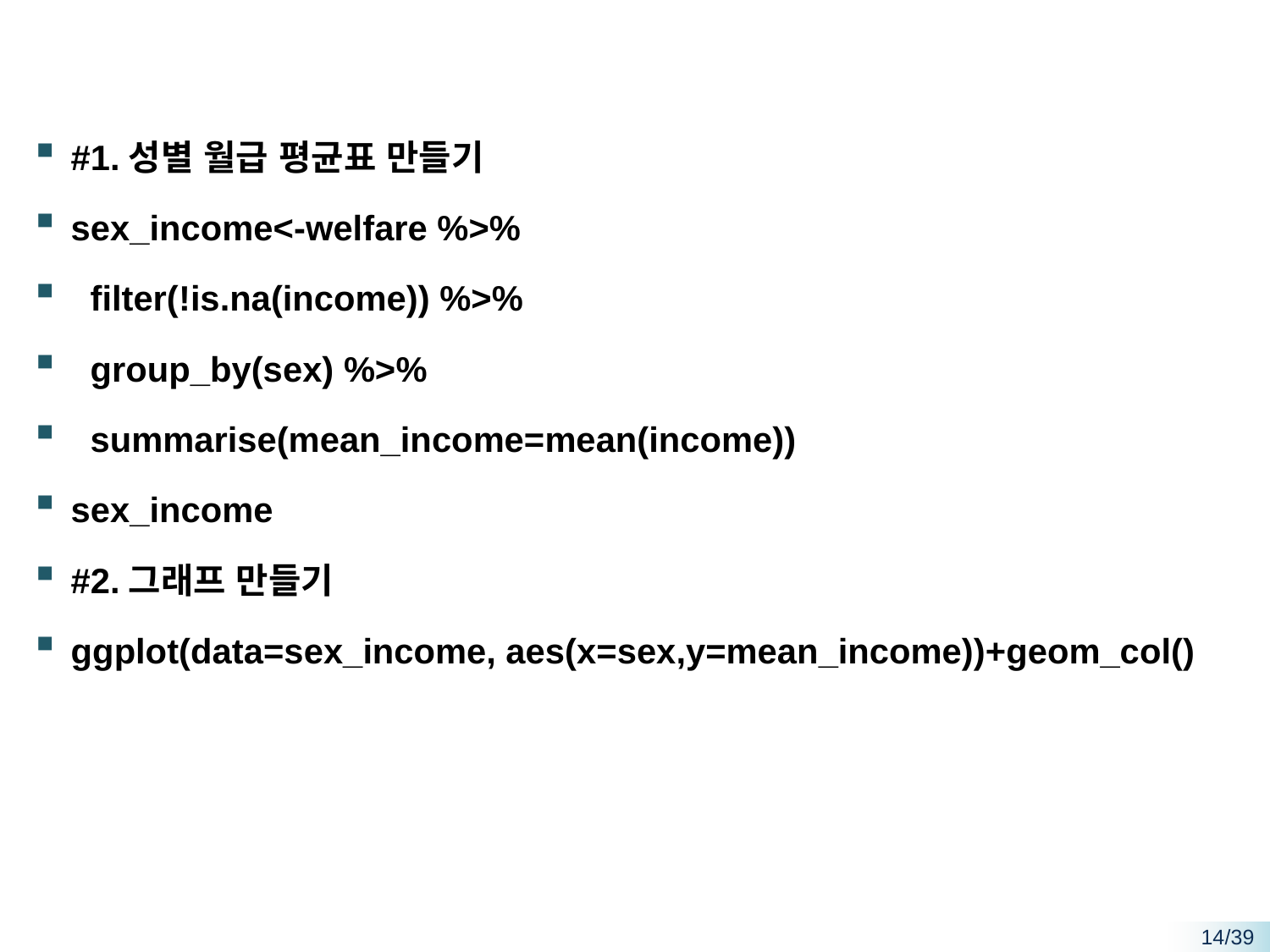

#1.성별 월급 평균표 만들기
sex_income<-welfare %>%
  filter(!is.na(income)) %>%
  group_by(sex) %>%
  summarise(mean_income=mean(income))
sex_income
#2.그래프 만들기
ggplot(data=sex_income, aes(x=sex,y=mean_income))+geom_col()